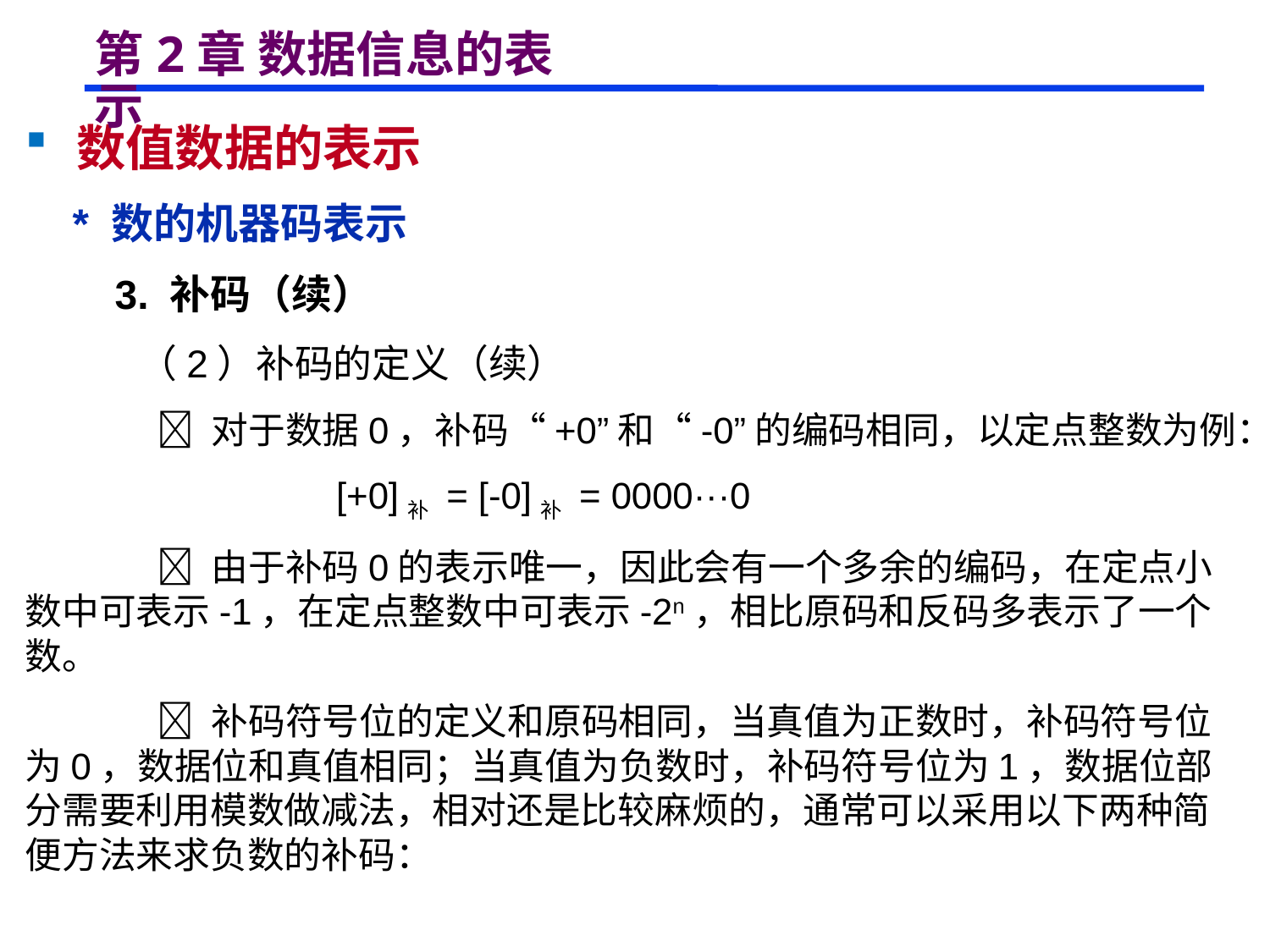

# 第2章 数据信息的表示
 数值数据的表示
    * 数的机器码表示
        3. 补码（续）
            （2）补码的定义（续）
                • 对于数据0，补码“+0”和“-0”的编码相同，以定点整数为例：
                              [+0]补 = [-0]补 = 0000···0
                • 由于补码0的表示唯一，因此会有一个多余的编码，在定点小数中可表示-1，在定点整数中可表示-2n，相比原码和反码多表示了一个数。
                • 补码符号位的定义和原码相同，当真值为正数时，补码符号位为0，数据位和真值相同；当真值为负数时，补码符号位为1，数据位部分需要利用模数做减法，相对还是比较麻烦的，通常可以采用以下两种简便方法来求负数的补码：